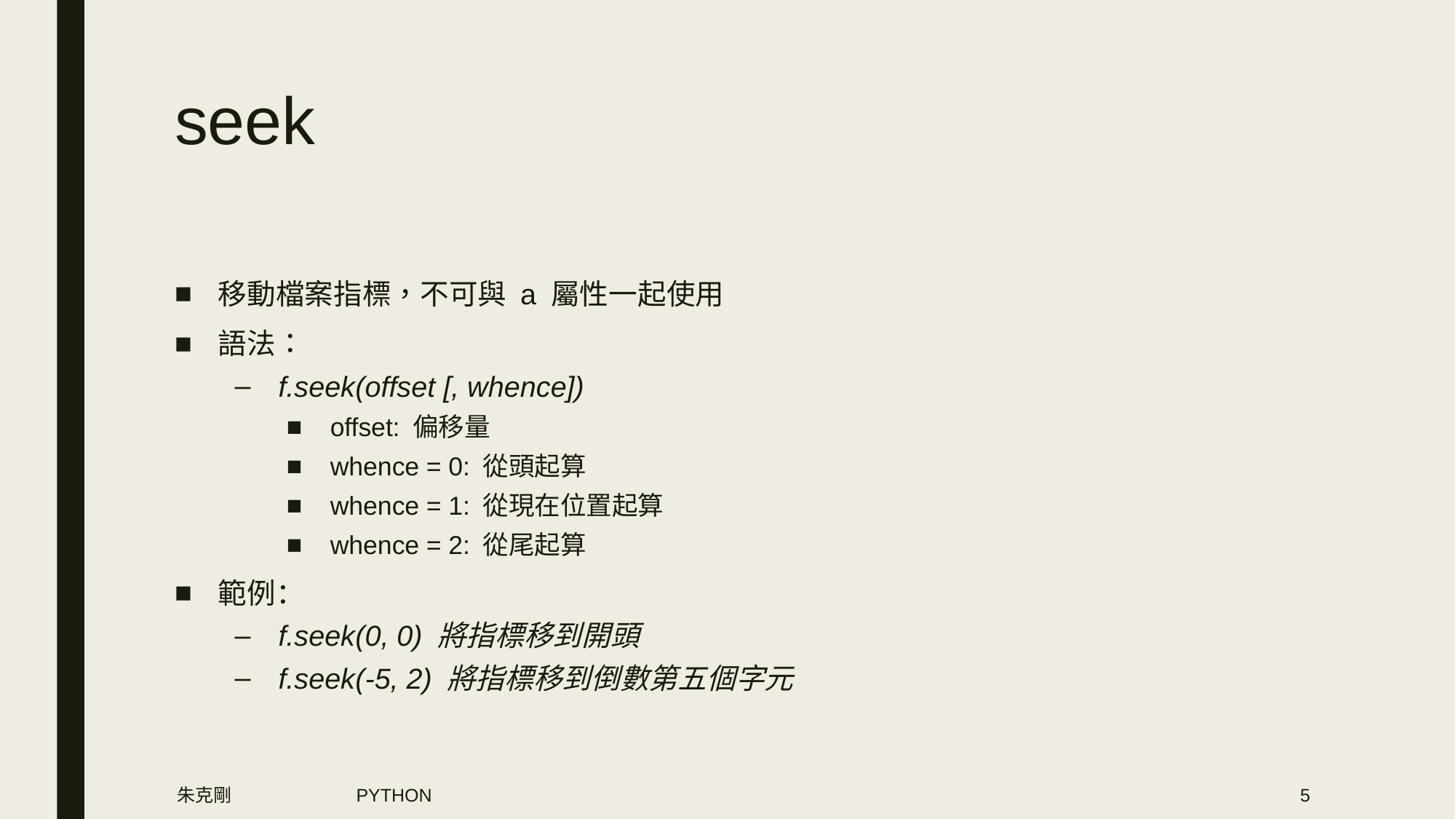

# seek
移動檔案指標，不可與 a 屬性一起使用
語法：
f.seek(offset [, whence])
offset: 偏移量
whence = 0: 從頭起算
whence = 1: 從現在位置起算
whence = 2: 從尾起算
範例：
f.seek(0, 0) 將指標移到開頭
f.seek(-5, 2) 將指標移到倒數第五個字元
朱克剛
PYTHON
5